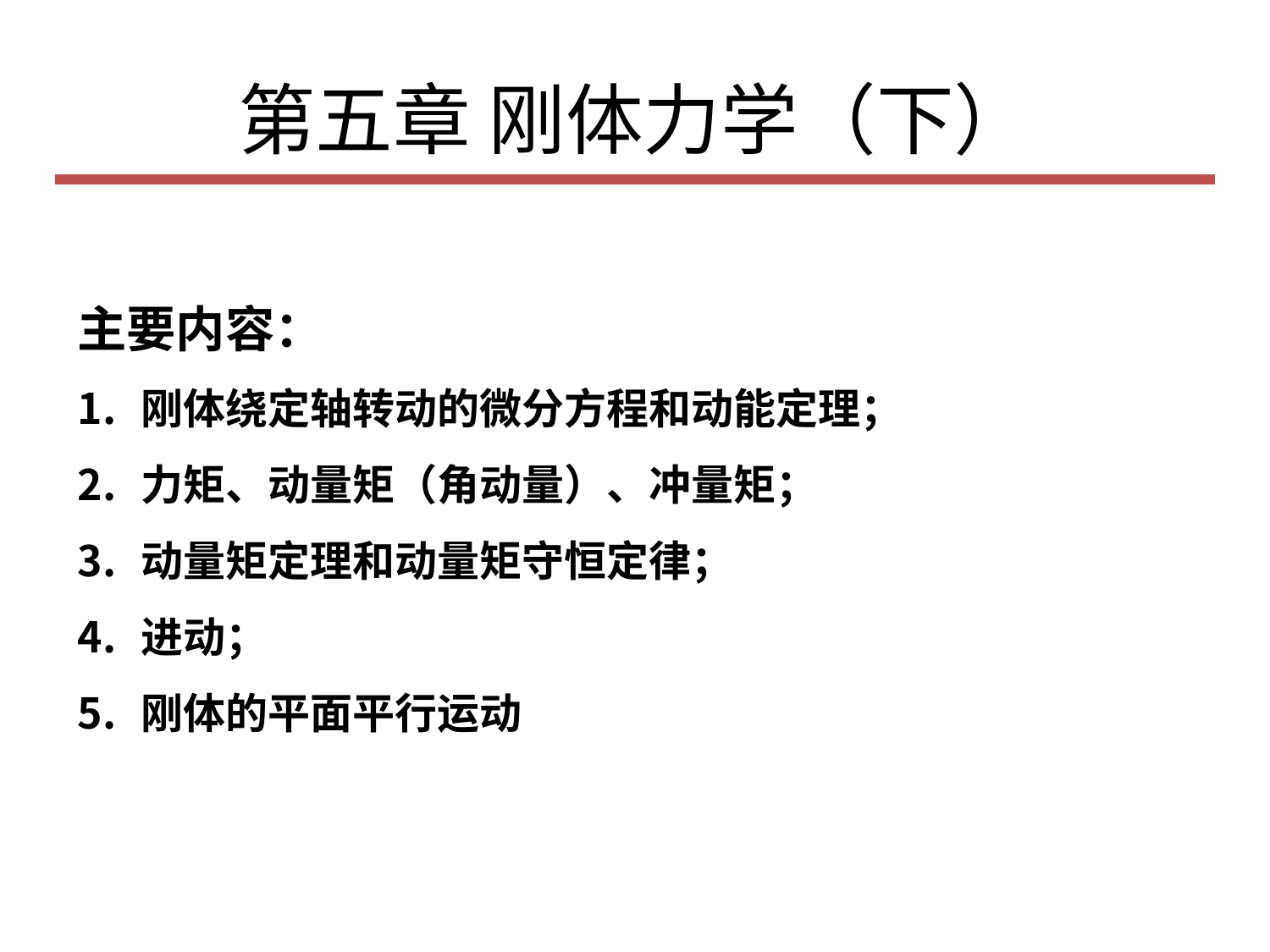

# 第五章 刚体力学（下）
主要内容：
刚体绕定轴转动的微分方程和动能定理；
力矩、动量矩（角动量）、冲量矩；
动量矩定理和动量矩守恒定律；
进动；
刚体的平面平行运动